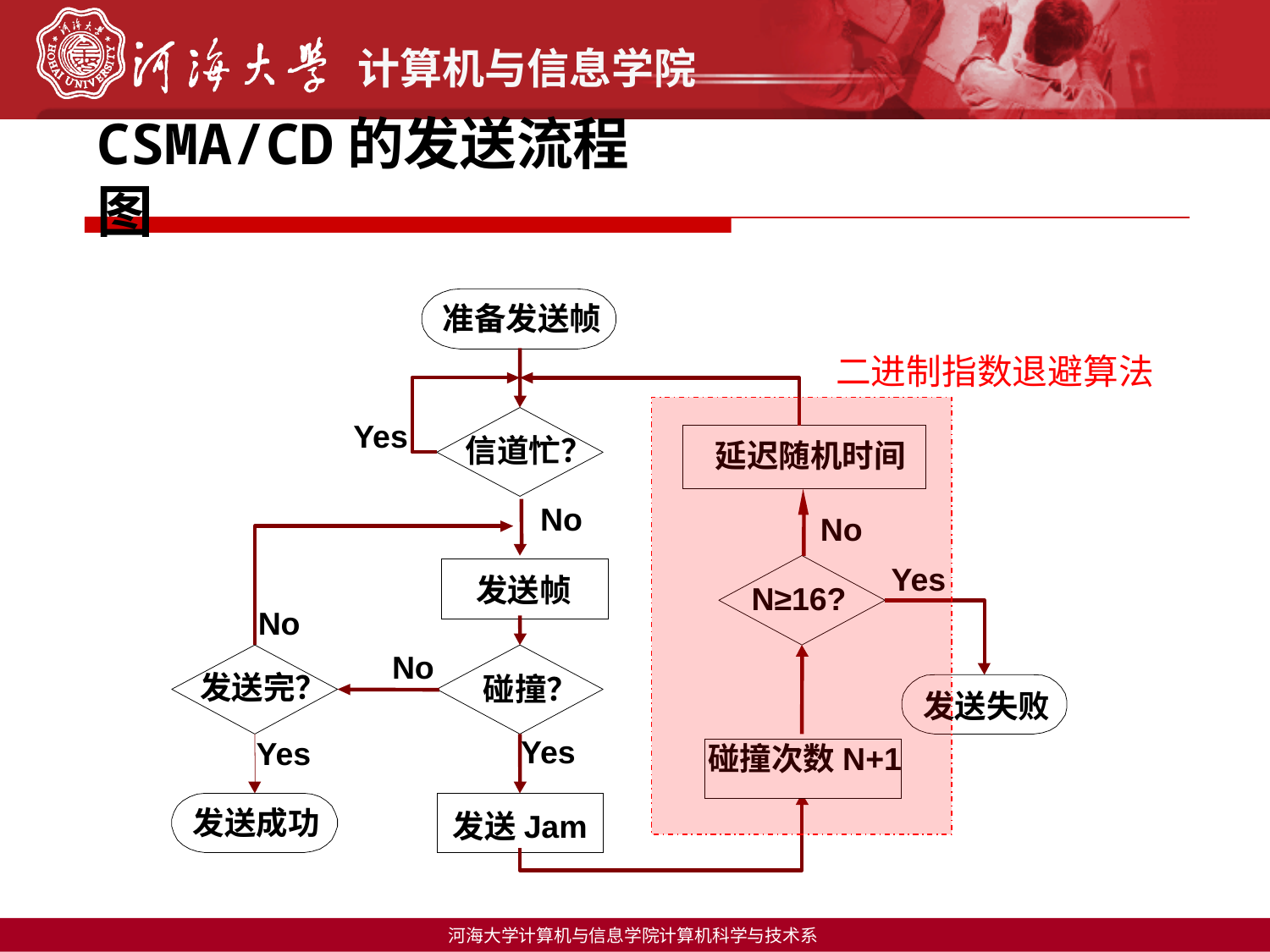

CSMA/CD的发送流程图

准备发送帧
二进制指数退避算法

Yes

信道忙？
延迟随机时间

No
No

Yes
发送帧
N≥16?

No

No

发送完？
碰撞？

发送失败

Yes
Yes

碰撞次数N+1

发送成功
发送Jam